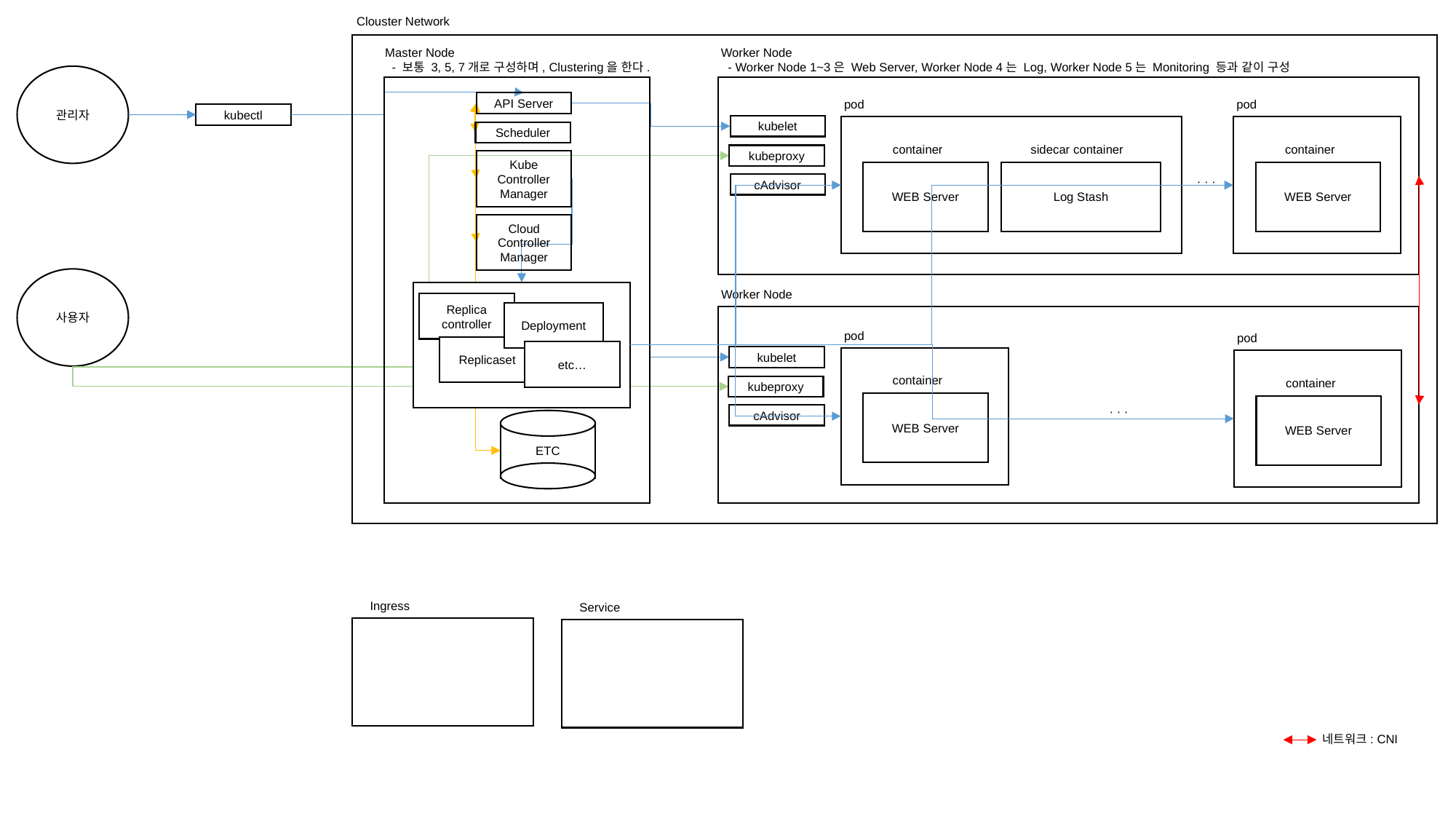

Clouster Network

Master Node
  - 보통 3, 5, 7개로 구성하며, Clustering을 한다.

API Server
Scheduler
Kube Controller Manager
Cloud Controller Manager

Replica controller
Deployment
Replicaset
etc…

ETC

Worker Node
  - Worker Node 1~3은 Web Server, Worker Node 4는 Log, Worker Node 5는 Monitoring 등과 같이 구성

kubelet
kubeproxy
cAdvisor
pod

container
WEB Server
sidecar container
Log Stash
pod

container
WEB Server
· · ·
Worker Node

kubelet
kubeproxy
cAdvisor
pod

container
WEB Server
pod

container
WEB Server
· · ·
관리자
kubectl
사용자
Ingress

Service

네트워크: CNI